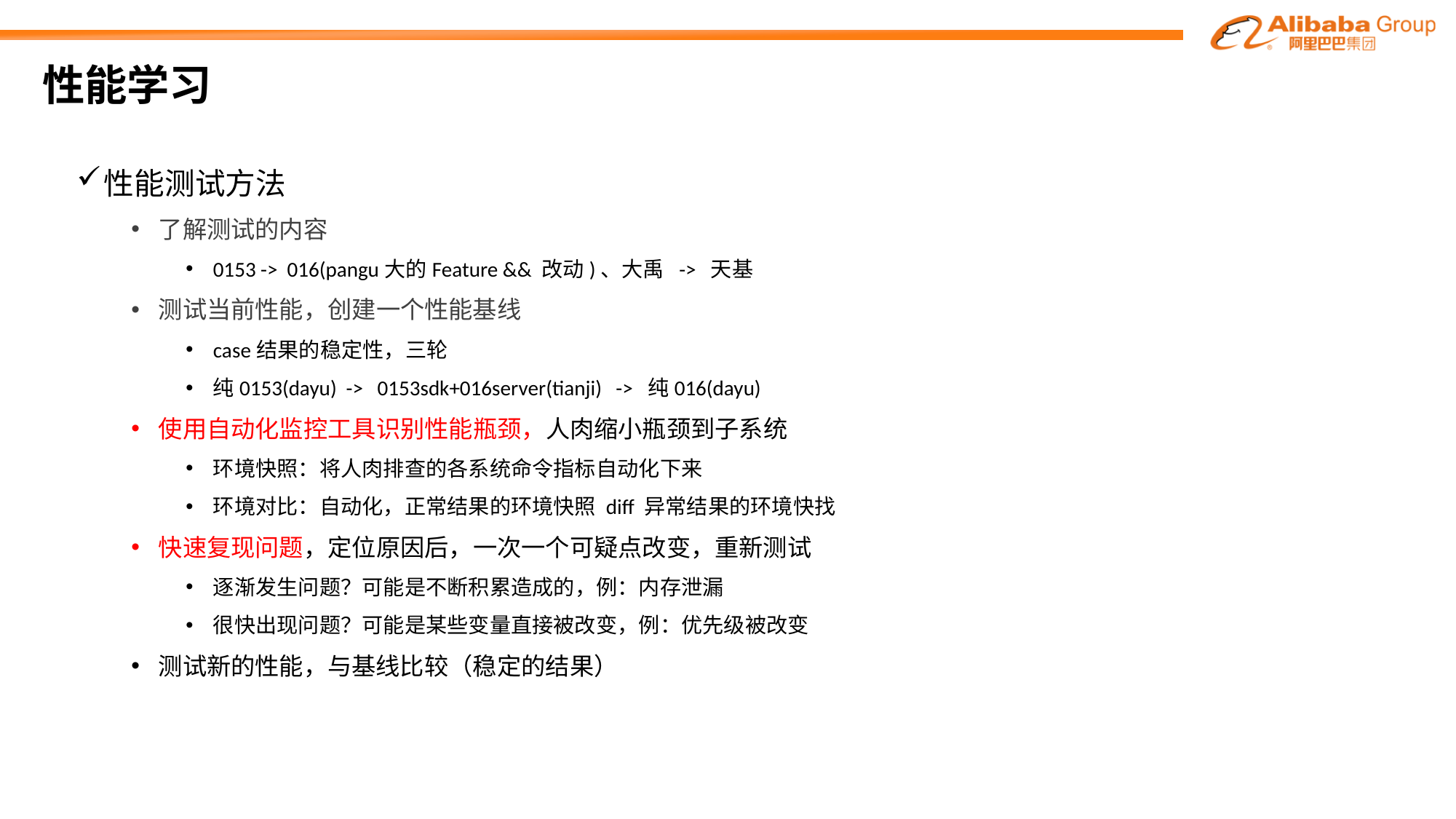

# 性能学习
性能测试方法
了解测试的内容
0153 ->  016(pangu大的Feature && 改动)、大禹  ->  天基
测试当前性能，创建一个性能基线
case结果的稳定性，三轮
纯0153(dayu)  ->   0153sdk+016server(tianji)   ->  纯016(dayu)
使用自动化监控工具识别性能瓶颈，人肉缩小瓶颈到子系统
环境快照：将人肉排查的各系统命令指标自动化下来
环境对比：自动化，正常结果的环境快照 diff 异常结果的环境快找
快速复现问题，定位原因后，一次一个可疑点改变，重新测试
逐渐发生问题？可能是不断积累造成的，例：内存泄漏
很快出现问题？可能是某些变量直接被改变，例：优先级被改变
测试新的性能，与基线比较（稳定的结果）